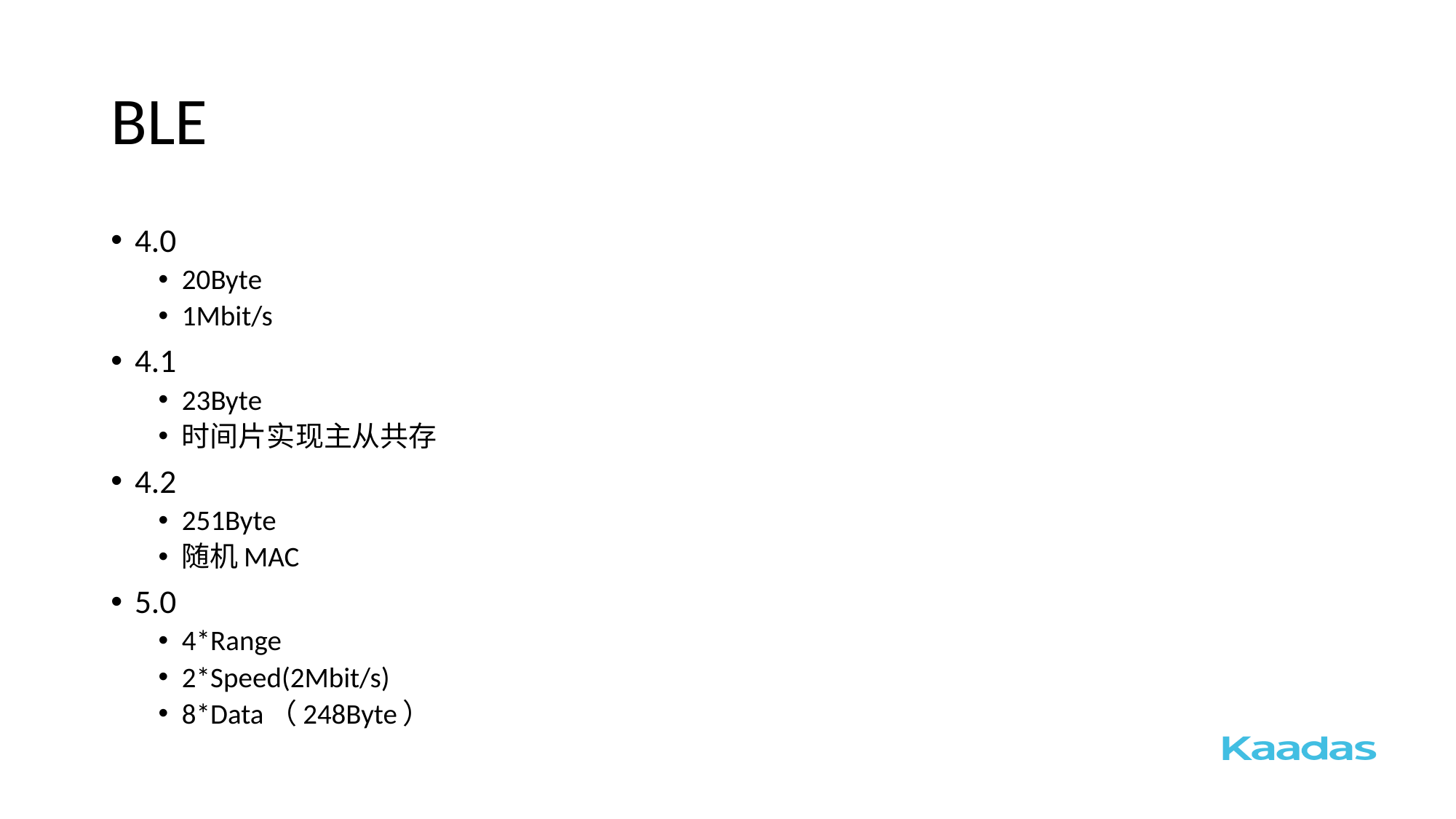

# BLE
4.0
20Byte
1Mbit/s
4.1
23Byte
时间片实现主从共存
4.2
251Byte
随机MAC
5.0
4*Range
2*Speed(2Mbit/s)
8*Data（248Byte）